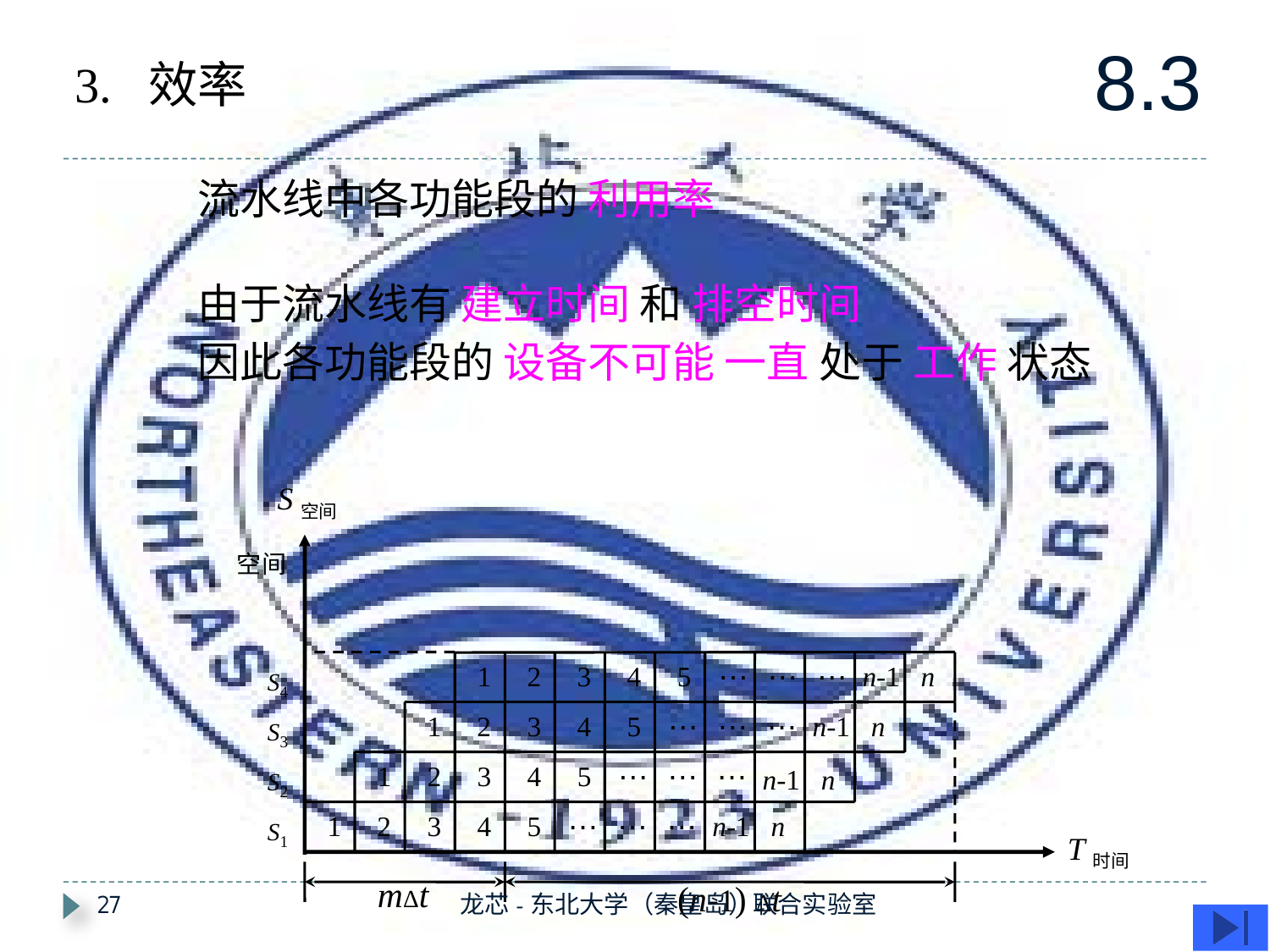

8.3
3.  效率
流水线中各功能段的 利用率
由于流水线有 建立时间 和 排空时间
因此各功能段的 设备不可能 一直 处于 工作 状态
S空间

空间
…  …  …

1

2

3

4

5

n-1   n

S4
…  …  …

1
2
3
4
5
n-1   n

S3
…  …  …

1
2
3
4
5
n-1   n
S2
…  …  …

1
2
3
4
5
n-1   n
S1
T时间

mΔt
(n-1) Δt

27
龙芯-东北大学（秦皇岛）联合实验室